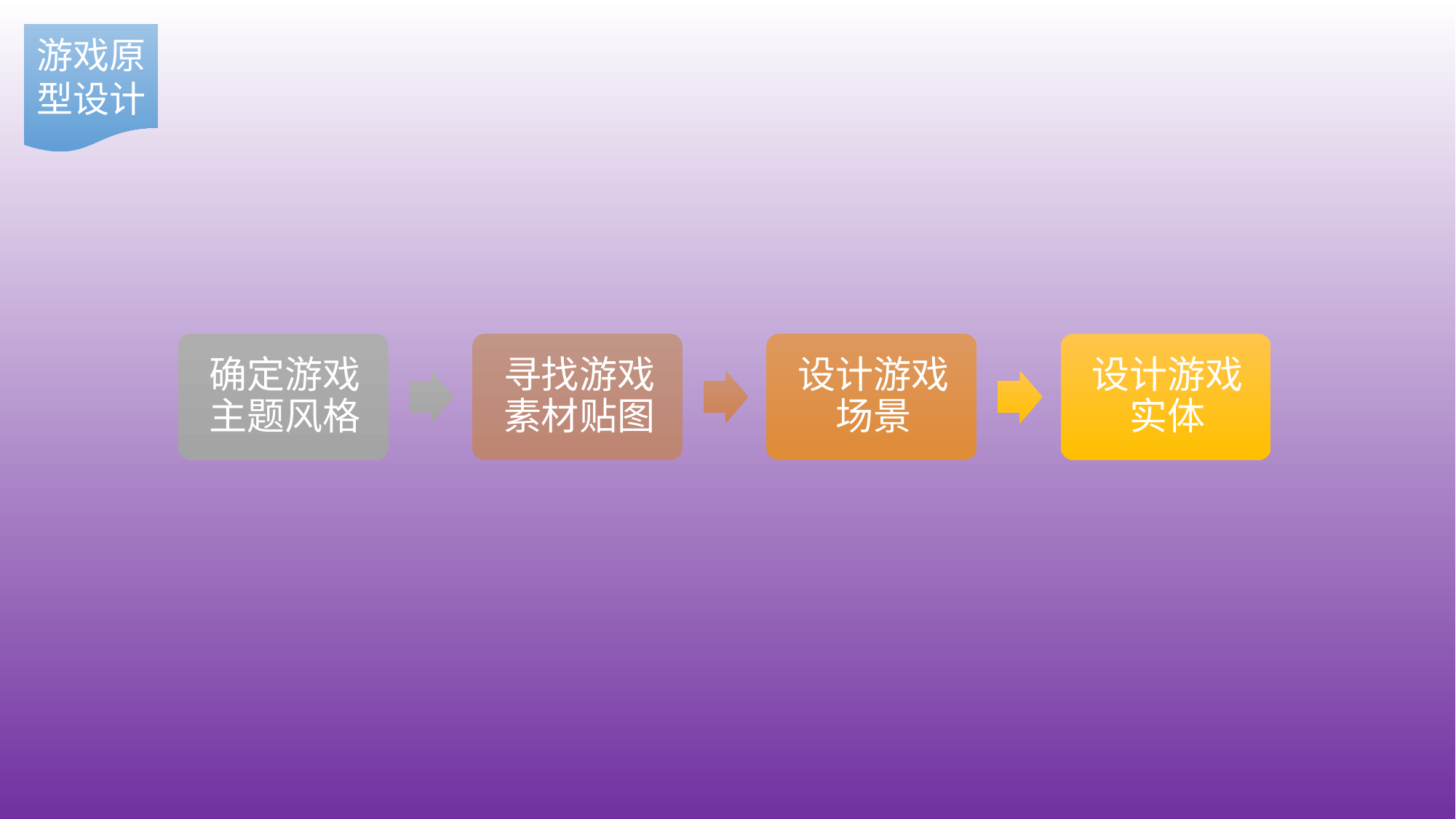

游戏原型设计
确定游戏主题风格

寻找游戏素材贴图

设计游戏场景

设计游戏实体